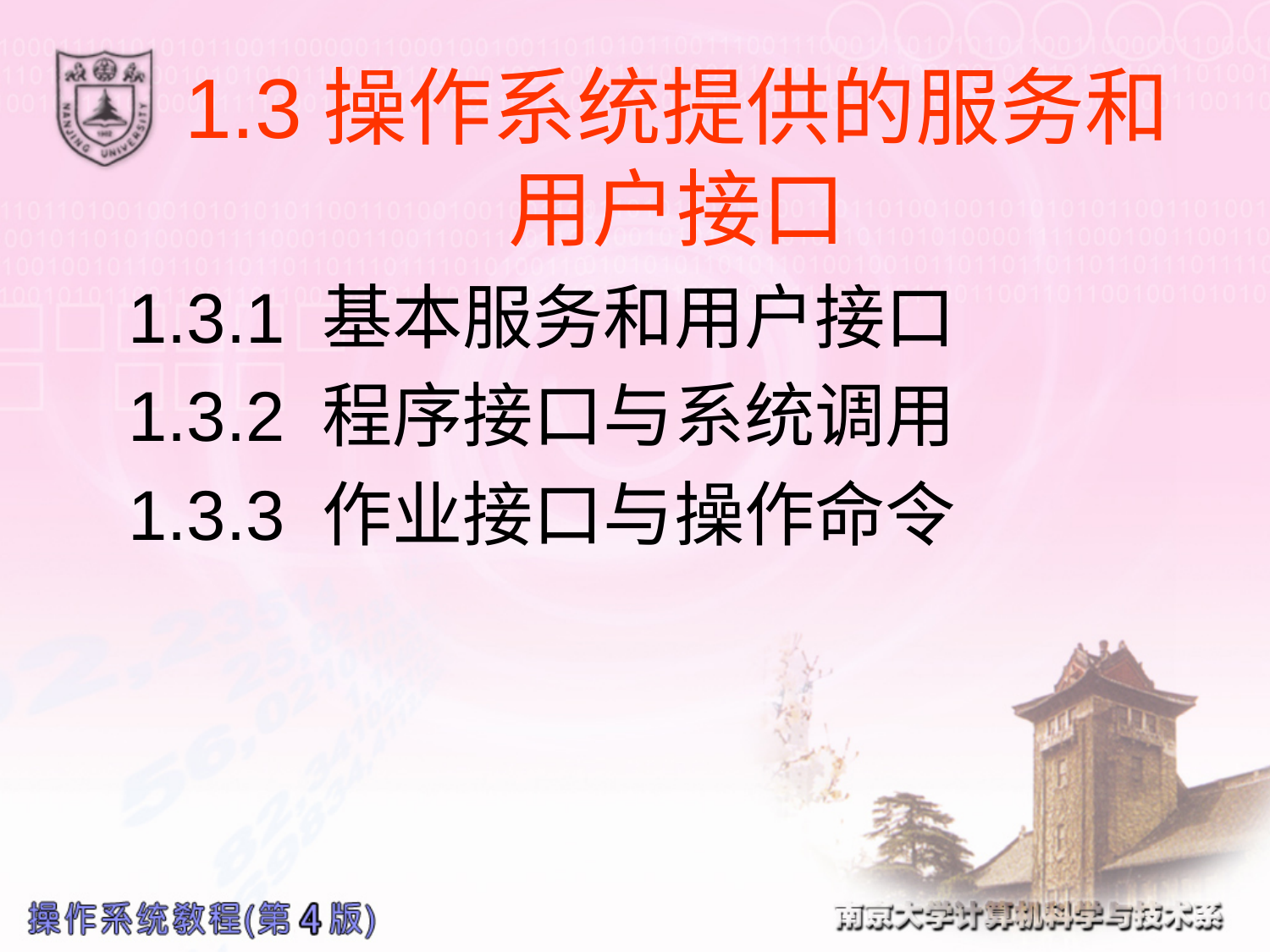

# 1.3操作系统提供的服务和 用户接口
1.3.1 基本服务和用户接口
1.3.2 程序接口与系统调用
1.3.3 作业接口与操作命令